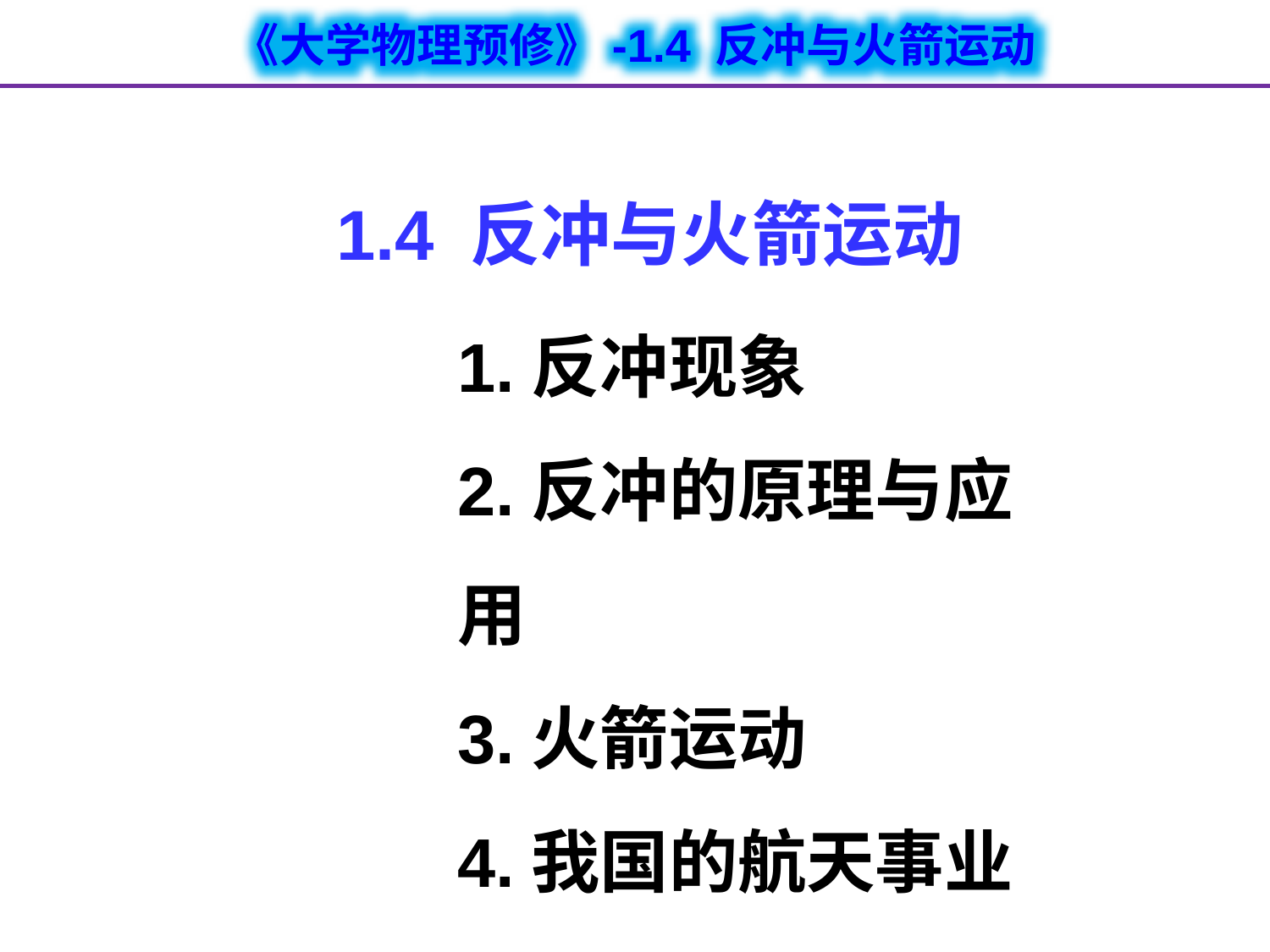

# 1.4 反冲与火箭运动
1.反冲现象
2.反冲的原理与应用
3.火箭运动
4.我国的航天事业